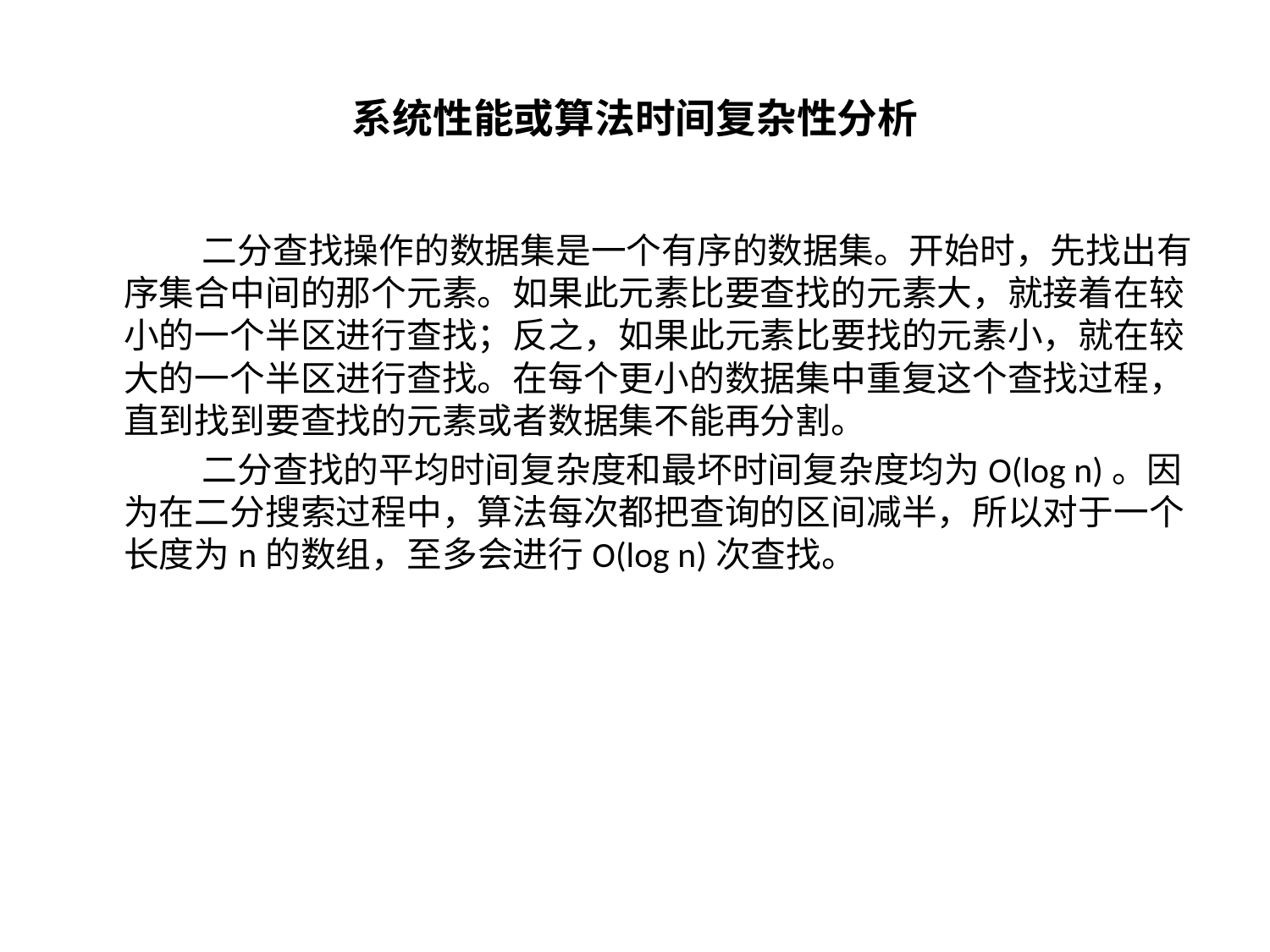

# 系统性能或算法时间复杂性分析
               二分查找操作的数据集是一个有序的数据集。开始时，先找出有序集合中间的那个元素。如果此元素比要查找的元素大，就接着在较小的一个半区进行查找；反之，如果此元素比要找的元素小，就在较大的一个半区进行查找。在每个更小的数据集中重复这个查找过程，直到找到要查找的元素或者数据集不能再分割。
               二分查找的平均时间复杂度和最坏时间复杂度均为O(log n)。因为在二分搜索过程中，算法每次都把查询的区间减半，所以对于一个长度为n的数组，至多会进行O(log n)次查找。